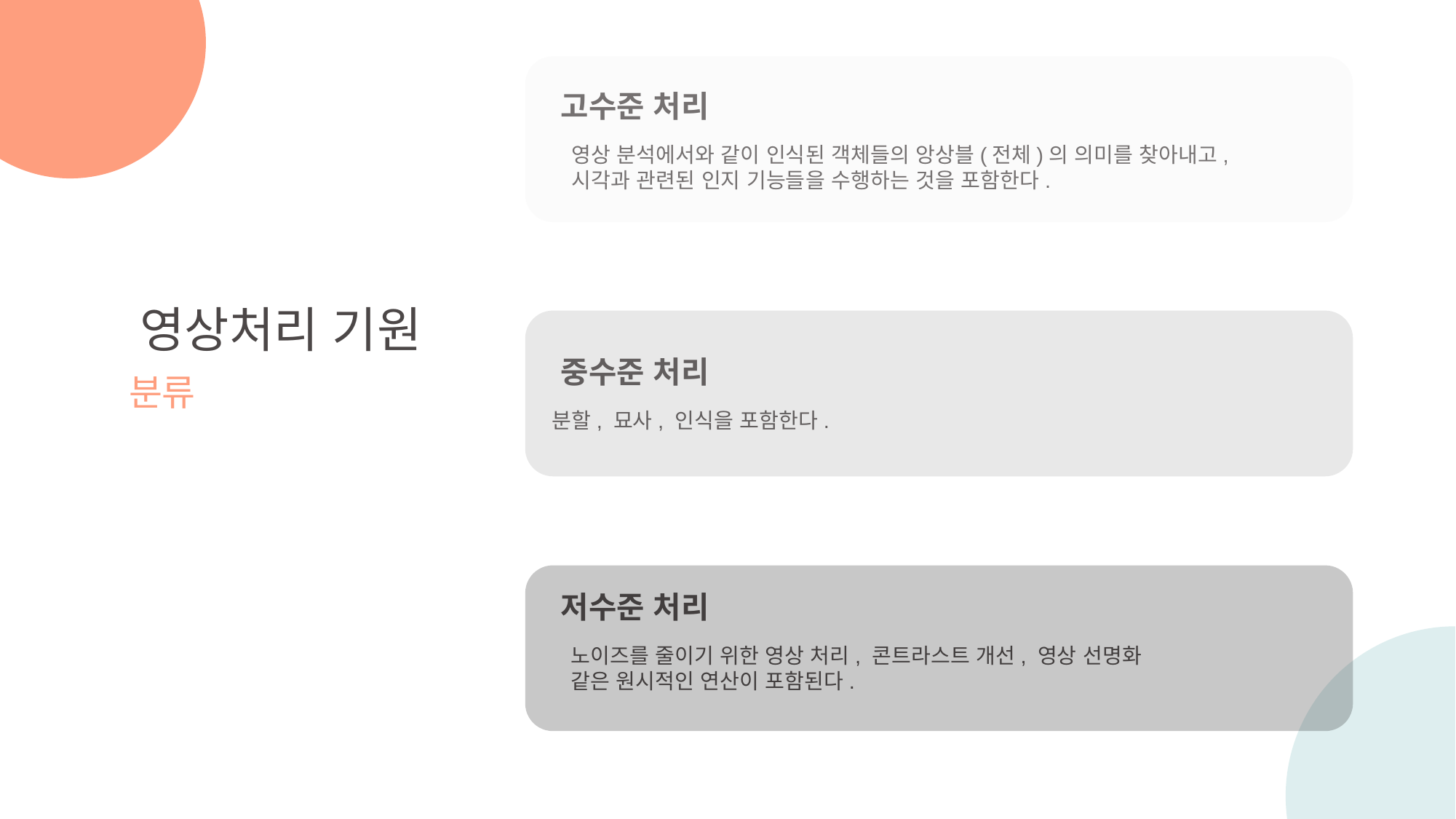

고수준 처리
영상 분석에서와 같이 인식된 객체들의 앙상블(전체)의 의미를 찾아내고,
시각과 관련된 인지 기능들을 수행하는 것을 포함한다.
영상처리 기원
분류

중수준 처리
분할, 묘사, 인식을 포함한다.

저수준 처리
노이즈를 줄이기 위한 영상 처리, 콘트라스트 개선, 영상 선명화
같은 원시적인 연산이 포함된다.